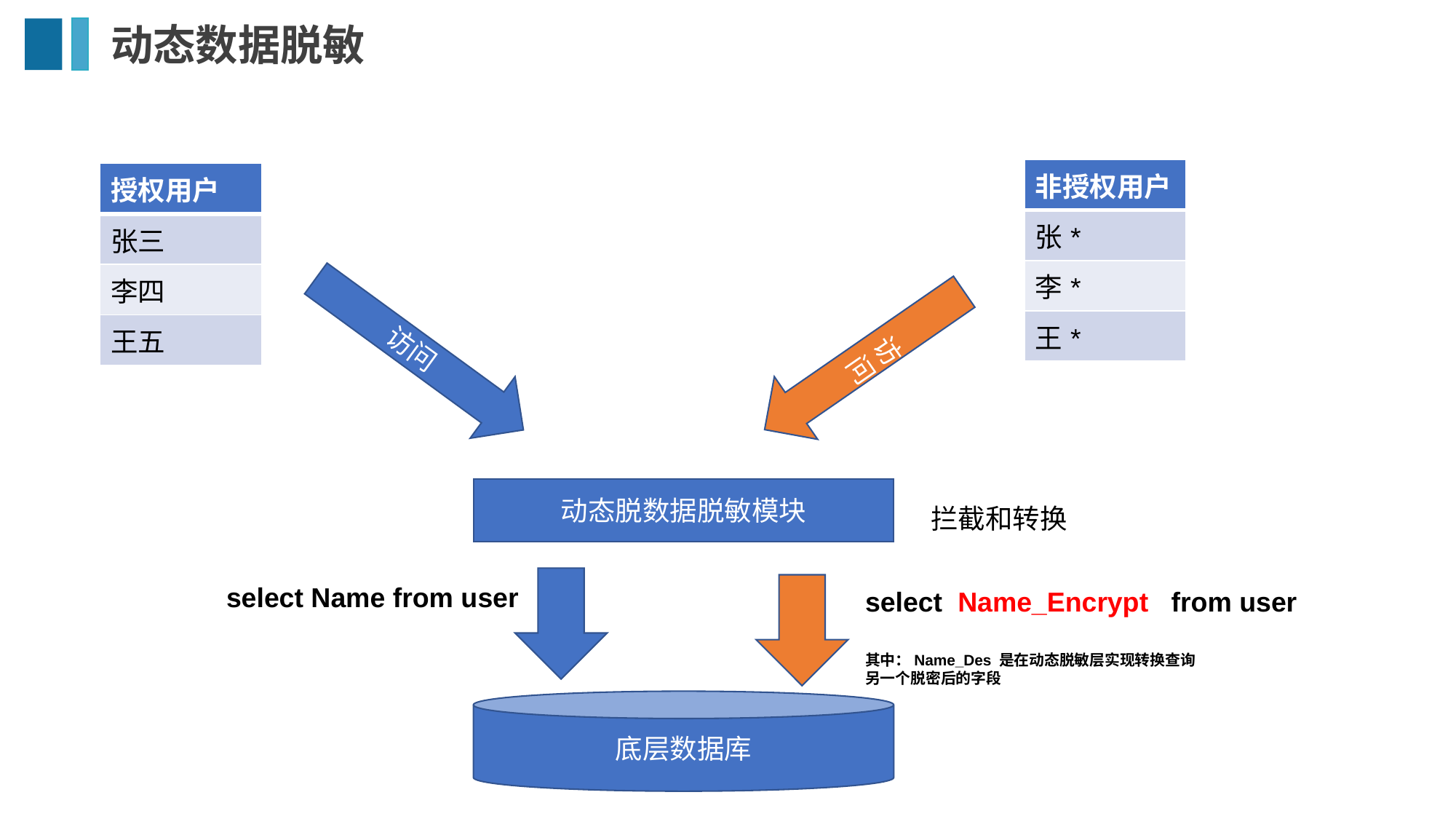

# 动态数据脱敏
| 非授权用户 |
| --- |
| 张\* |
| 李\* |
| 王\* |
| 授权用户 |
| --- |
| 张三 |
| 李四 |
| 王五 |
访问
访问
动态脱数据脱敏模块
拦截和转换

select Name from user

select  Name_Encrypt   from user

其中：Name_Des 是在动态脱敏层实现转换查询
另一个脱密后的字段
底层数据库